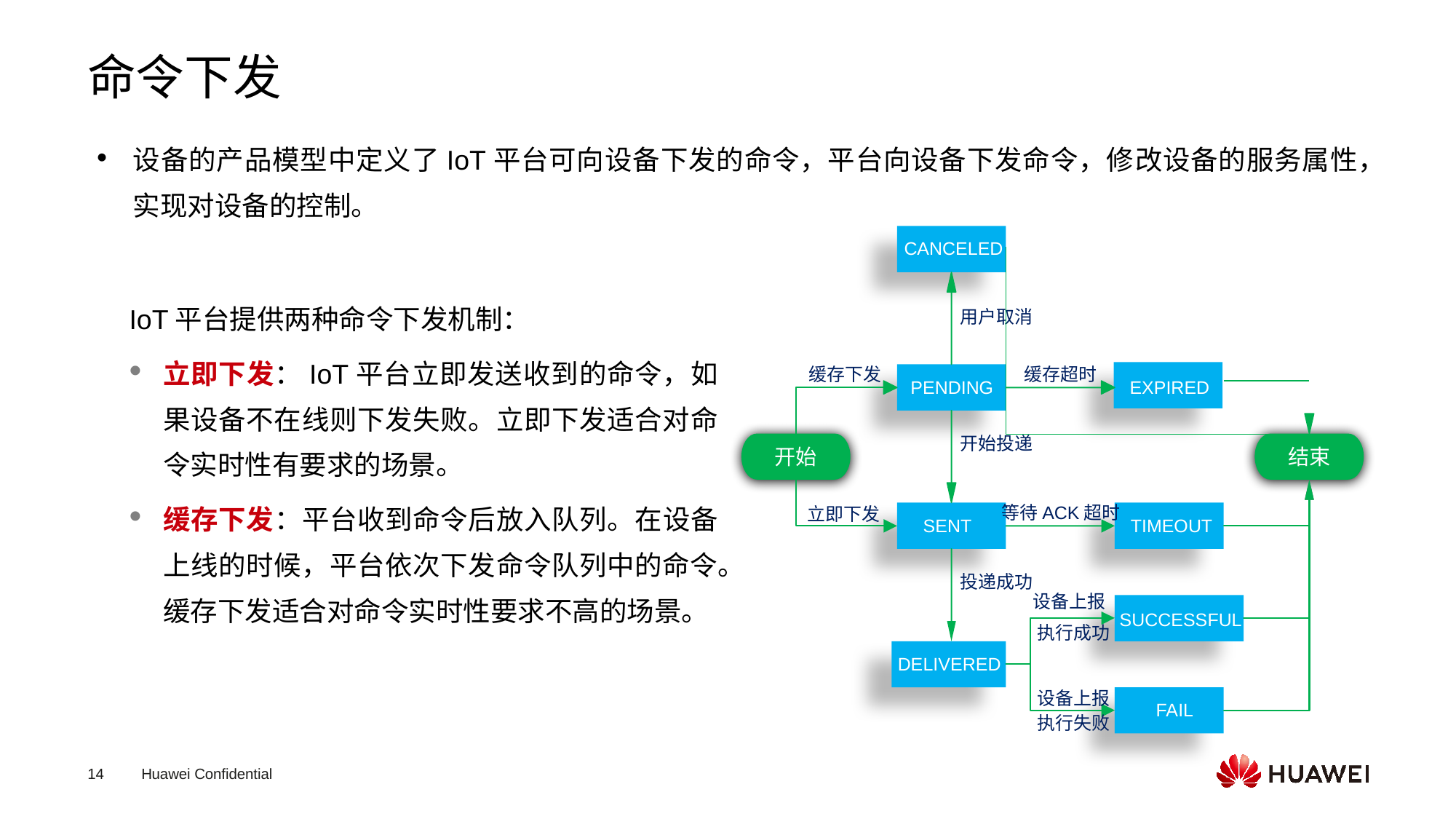

# 命令下发
设备的产品模型中定义了IoT平台可向设备下发的命令，平台向设备下发命令，修改设备的服务属性，实现对设备的控制。

CANCELED

IoT平台提供两种命令下发机制：
立即下发：IoT平台立即发送收到的命令，如果设备不在线则下发失败。立即下发适合对命令实时性有要求的场景。
缓存下发：平台收到命令后放入队列。在设备上线的时候，平台依次下发命令队列中的命令。缓存下发适合对命令实时性要求不高的场景。

用户取消

缓存下发
缓存超时

PENDING
EXPIRED

开始投递
开始
结束

等待ACK超时
立即下发

SENT
TIMEOUT

投递成功
设备上报

SUCCESSFUL

执行成功

DELIVERED

设备上报

FAIL

执行失败